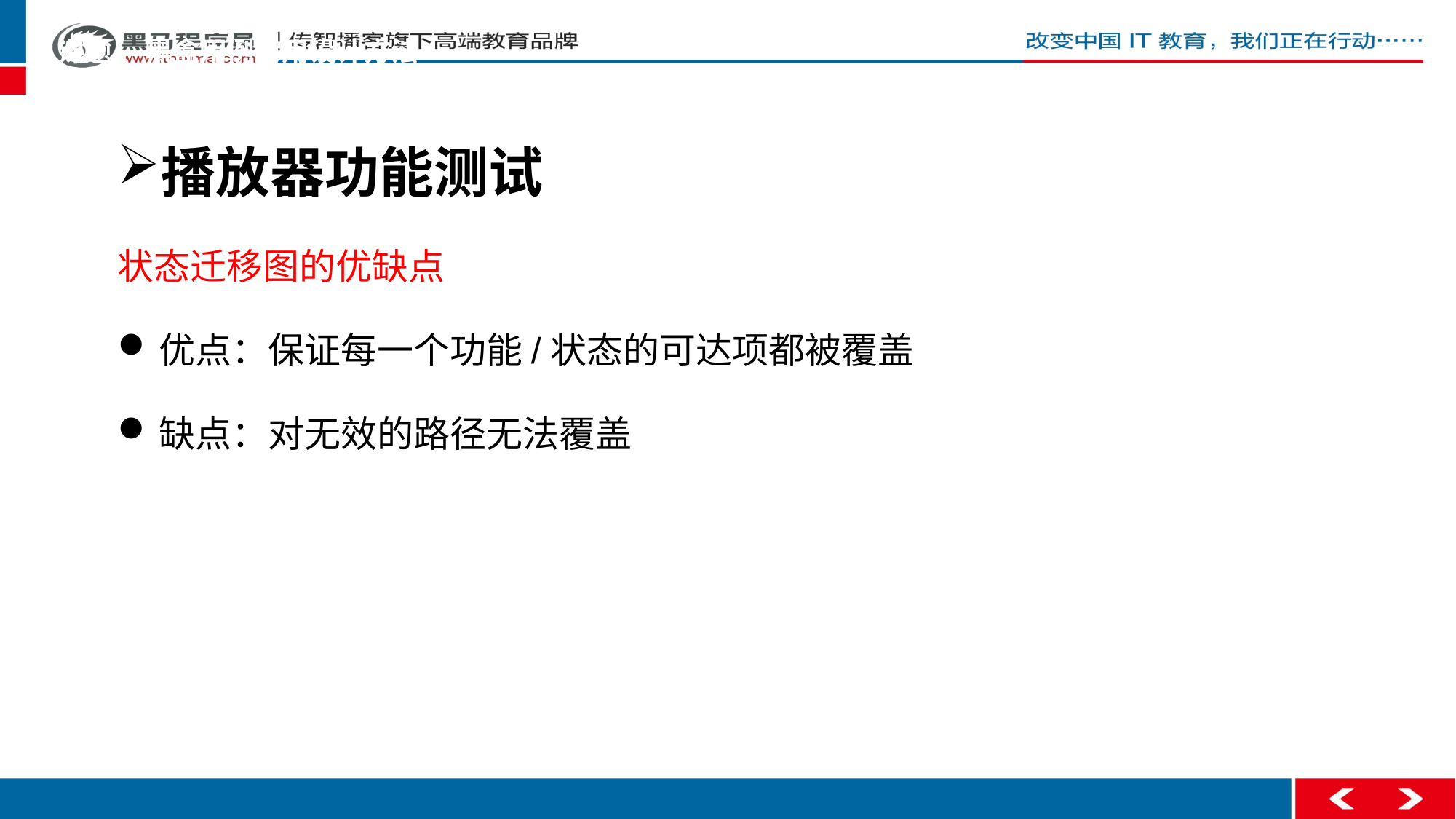

课题 、黑盒用例常用设计方法
播放器功能测试
状态迁移图的优缺点
优点：保证每一个功能/状态的可达项都被覆盖
缺点：对无效的路径无法覆盖